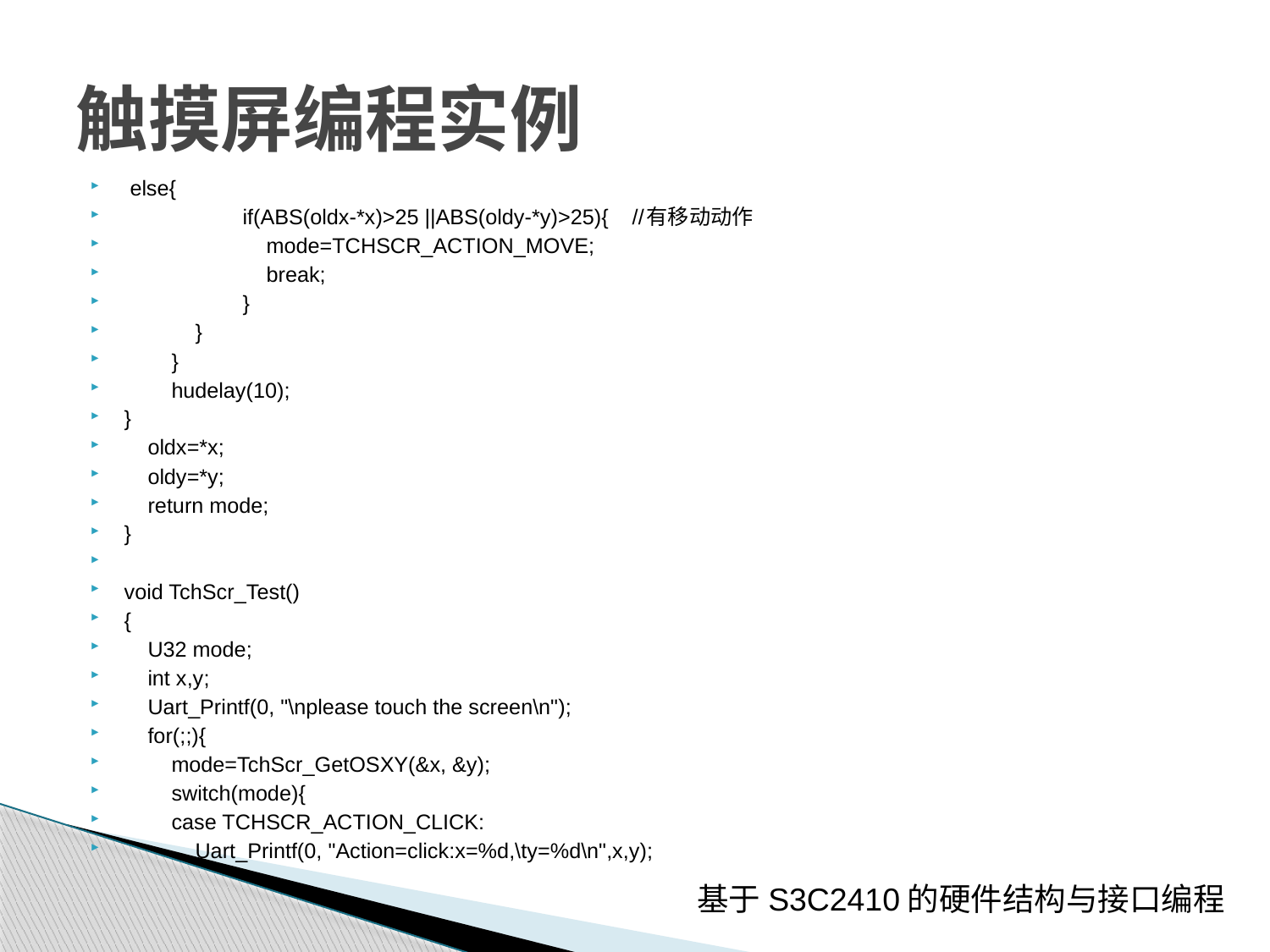

# 触摸屏编程实例
 else{
                    if(ABS(oldx-*x)>25 ||ABS(oldy-*y)>25){    //有移动动作
                        mode=TCHSCR_ACTION_MOVE;
                        break;
                    }
            }
        }
        hudelay(10);
}
    oldx=*x;
    oldy=*y;
    return mode;
}

void TchScr_Test()
{
    U32 mode;
    int x,y;
    Uart_Printf(0, "\nplease touch the screen\n");
    for(;;){
        mode=TchScr_GetOSXY(&x, &y);
        switch(mode){
        case TCHSCR_ACTION_CLICK:
            Uart_Printf(0, "Action=click:x=%d,\ty=%d\n",x,y);

基于S3C2410的硬件结构与接口编程